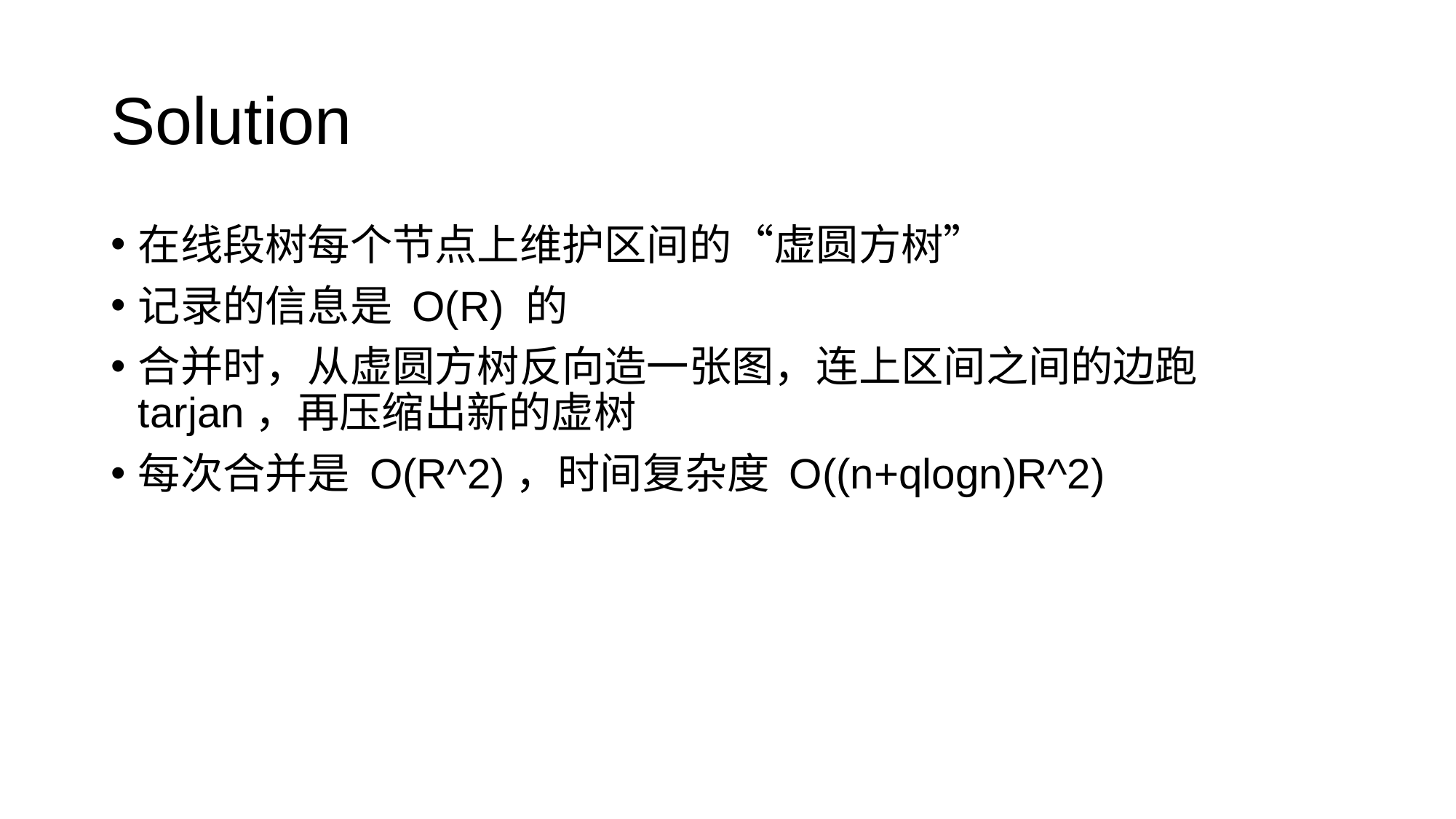

# Solution
在线段树每个节点上维护区间的“虚圆方树”
记录的信息是 O(R) 的
合并时，从虚圆方树反向造一张图，连上区间之间的边跑 tarjan，再压缩出新的虚树
每次合并是 O(R^2)，时间复杂度 O((n+qlogn)R^2)